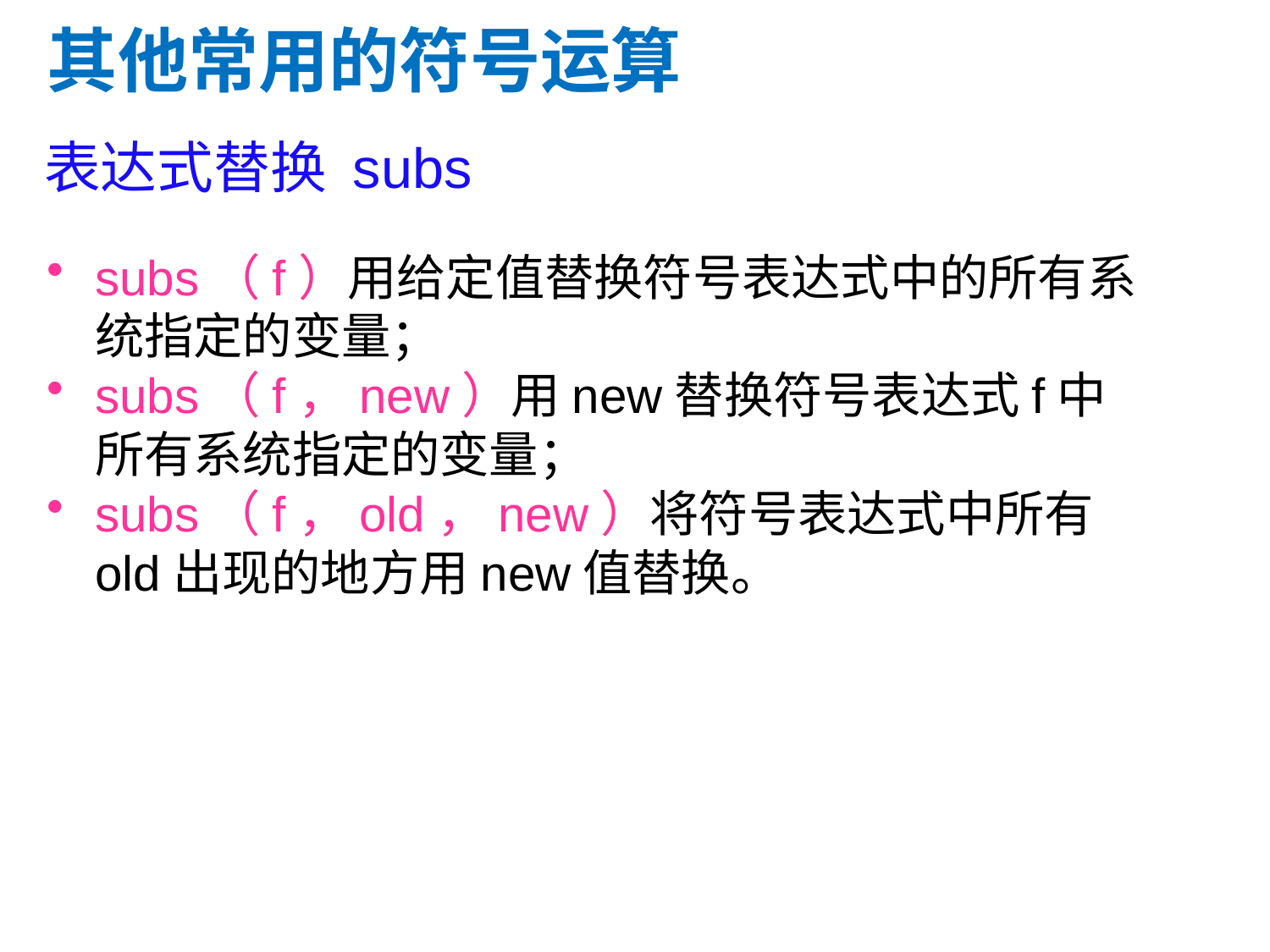

其他常用的符号运算
表达式替换 subs
subs（f）用给定值替换符号表达式中的所有系统指定的变量；
subs（f，new）用new替换符号表达式f中所有系统指定的变量；
subs（f，old，new）将符号表达式中所有old出现的地方用new值替换。